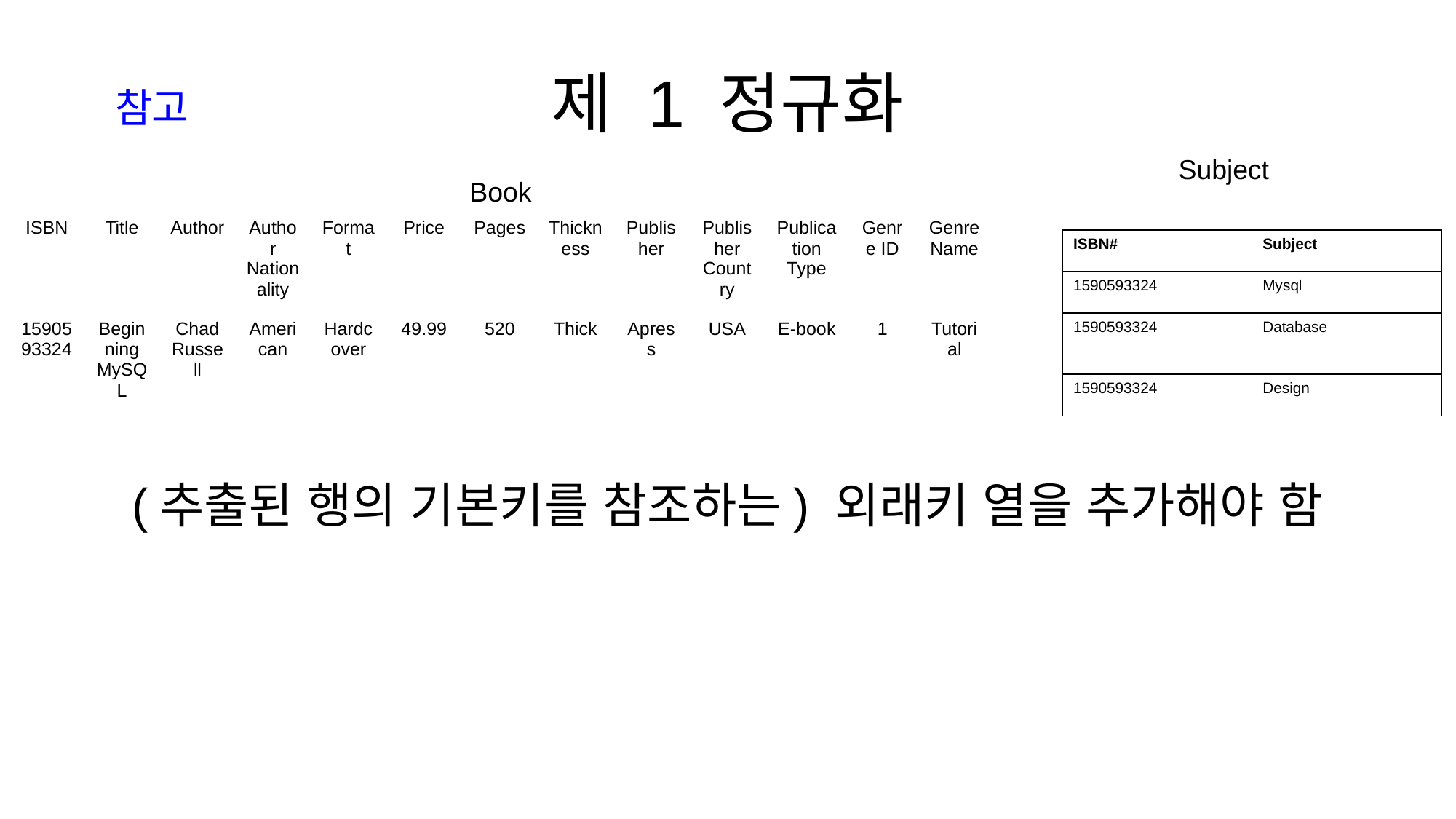

# 제 1 정규화
참고
Subject
Book
| ISBN | Title | Author | Author Nationality | Format | Price | Pages | Thickness | Publisher | Publisher Country | Publication Type | Genre ID | Genre Name |
| --- | --- | --- | --- | --- | --- | --- | --- | --- | --- | --- | --- | --- |
| 1590593324 | Beginning MySQL | Chad Russell | American | Hardcover | 49.99 | 520 | Thick | Apress | USA | E-book | 1 | Tutorial |
| ISBN# | Subject |
| --- | --- |
| 1590593324 | Mysql |
| 1590593324 | Database |
| 1590593324 | Design |
(추출된 행의 기본키를 참조하는) 외래키 열을 추가해야 함